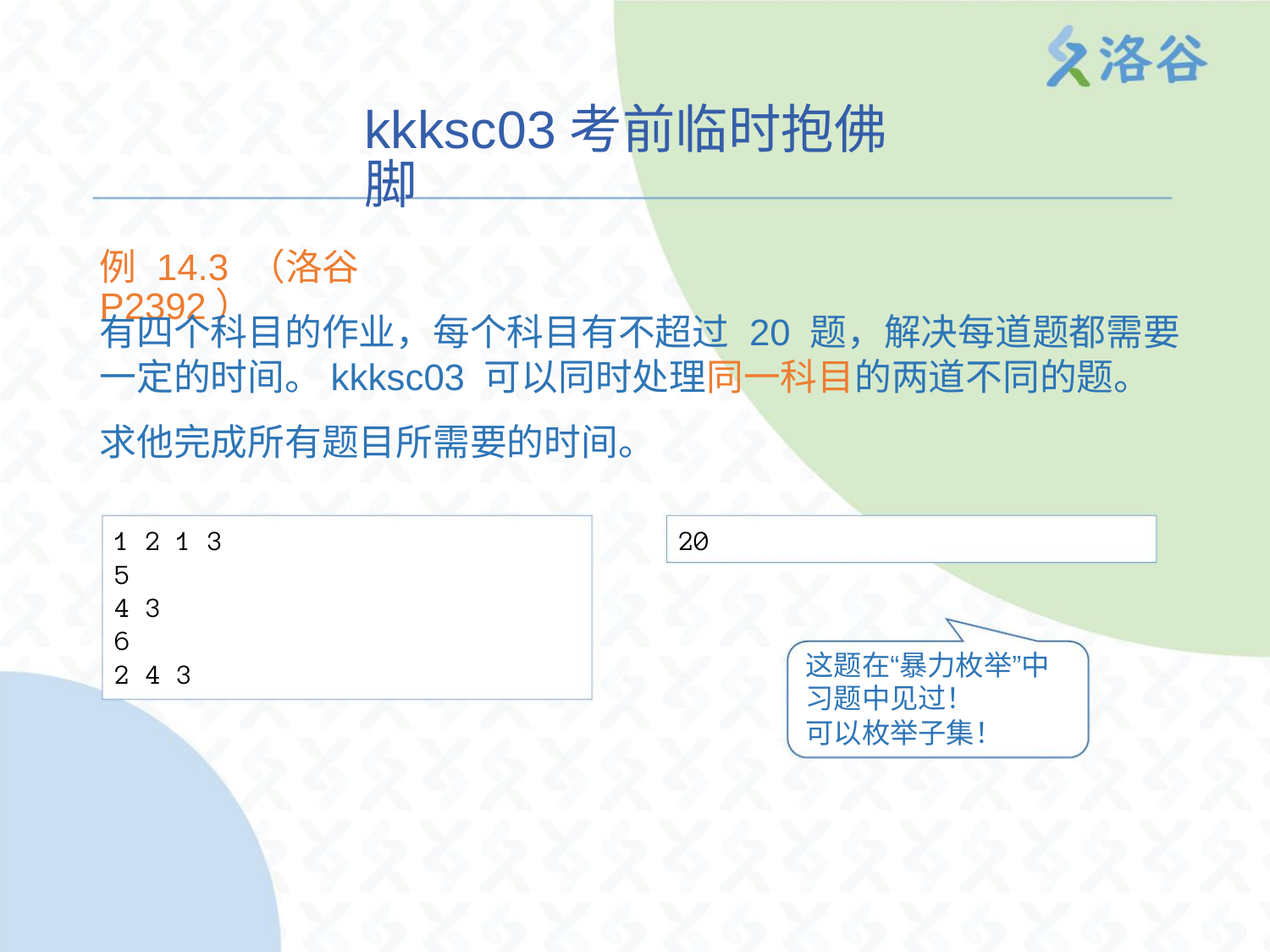

kkksc03考前临时抱佛脚
例 14.3 （洛谷 P2392）
有四个科目的作业，每个科目有不超过 20 题，解决每道题都需要
一定的时间。kkksc03 可以同时处理同一科目的两道不同的题。
求他完成所有题目所需要的时间。
1 2 1 3
20
5
4 3
6
2 4 3
这题在“暴力枚举”中
习题中见过！
可以枚举子集！